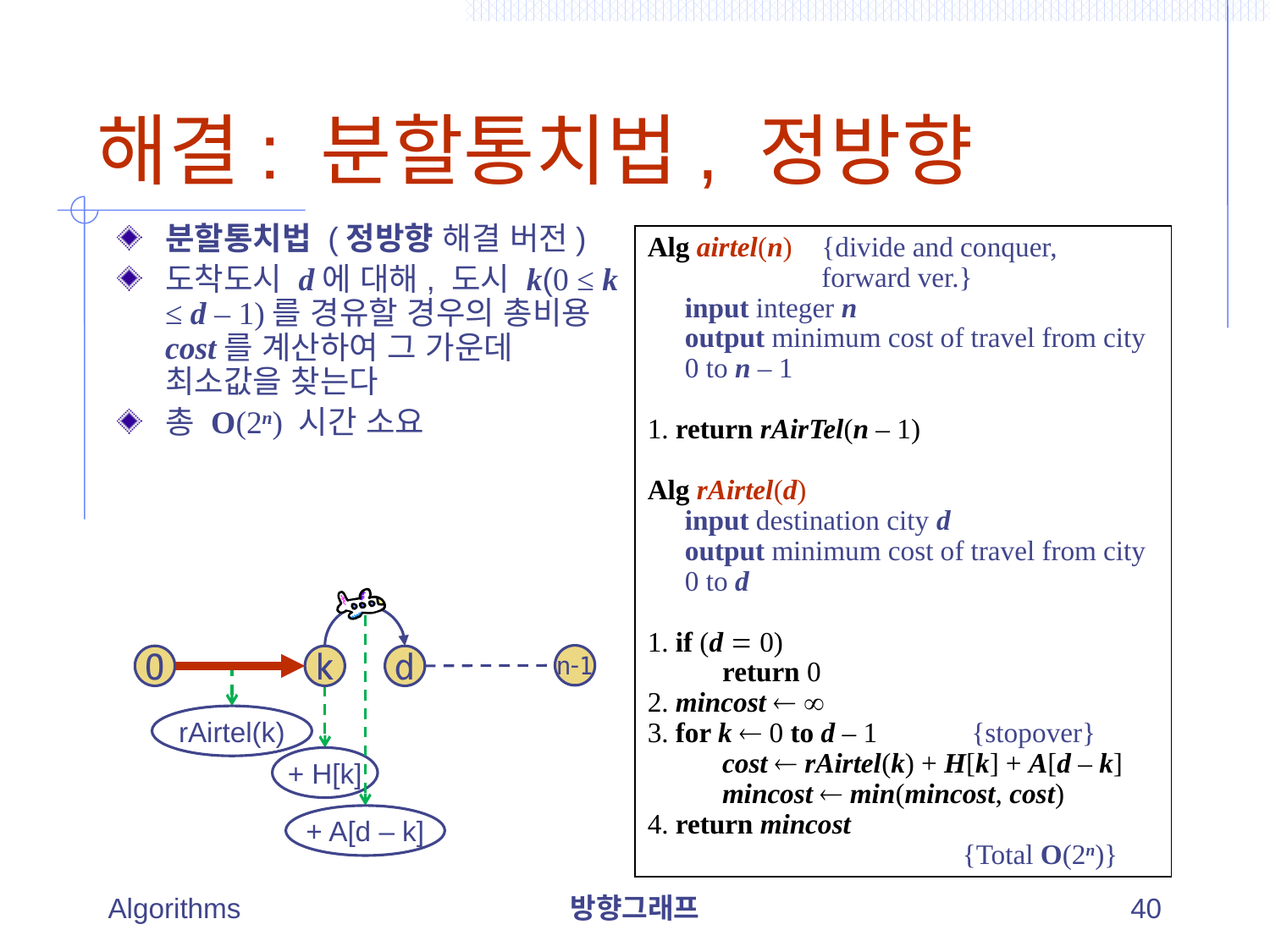

# 해결: 분할통치법, 정방향
분할통치법 (정방향 해결 버전)
도착도시 d에 대해, 도시 k(0 ≤ k ≤ d – 1)를 경유할 경우의 총비용 cost를 계산하여 그 가운데 최소값을 찾는다
총 O(2n) 시간 소요
Alg airtel(n)	{divide and conquer,
				forward ver.}
	input integer n
	output minimum cost of travel from city 		0 to n – 1

1. return rAirTel(n – 1)

Alg rAirtel(d)
	input destination city d
	output minimum cost of travel from city 		0 to d

1. if (d = 0)
		return 0
2. mincost ← ∞
3. for k ← 0 to d – 1  		{stopover}
		cost ← rAirtel(k) + H[k] + A[d – k]
 		mincost ← min(mincost, cost)
4. return mincost
			{Total O(2n)}

n-1
0
k
d
rAirtel(k)
+ H[k]
+ A[d – k]
Algorithms
방향그래프
40